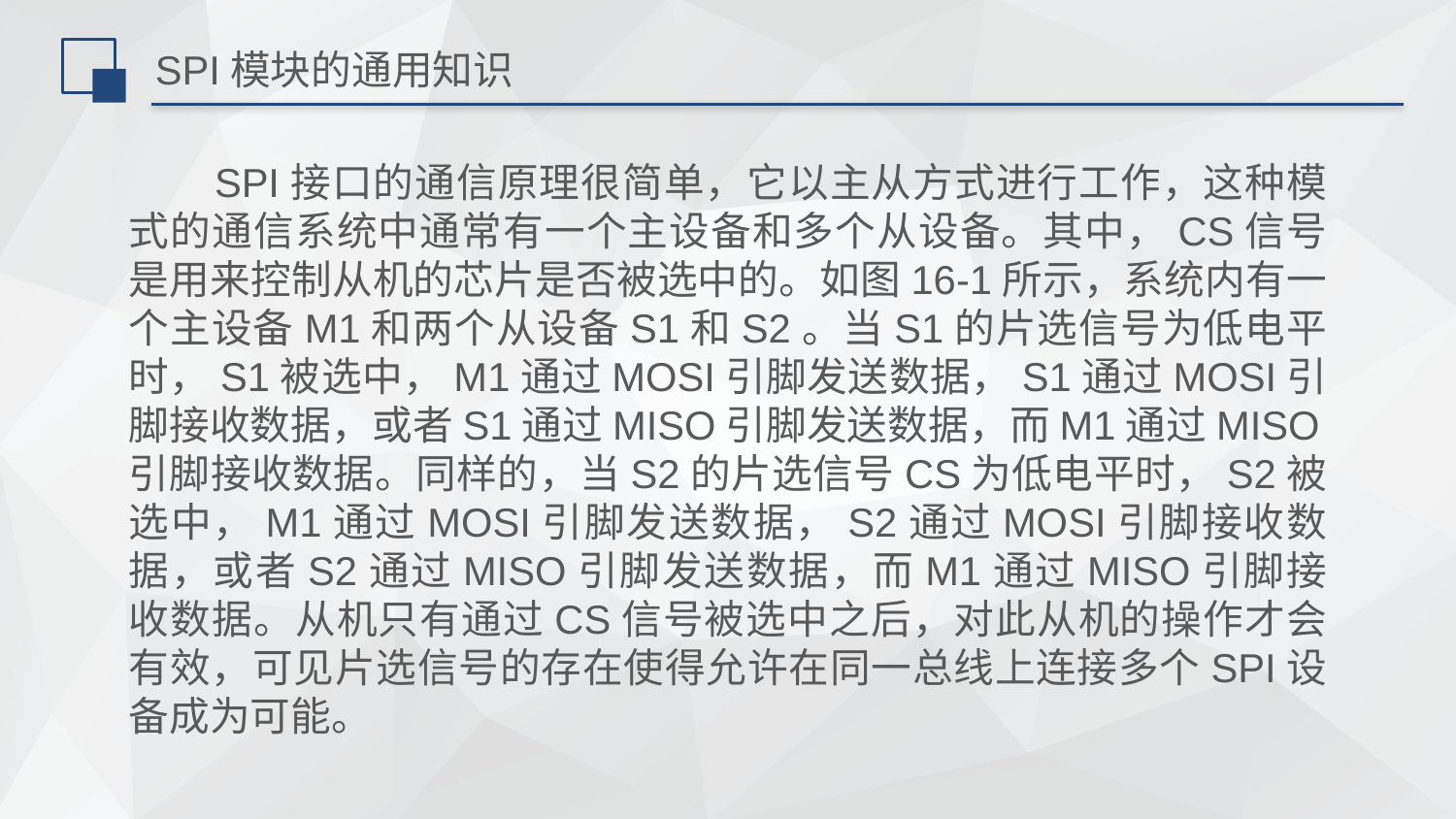

# SPI模块的通用知识
SPI接口的通信原理很简单，它以主从方式进行工作，这种模式的通信系统中通常有一个主设备和多个从设备。其中，CS信号是用来控制从机的芯片是否被选中的。如图16-1所示，系统内有一个主设备M1和两个从设备S1和S2。当S1的片选信号为低电平时，S1被选中，M1通过MOSI引脚发送数据，S1通过MOSI引脚接收数据，或者S1通过MISO引脚发送数据，而M1通过MISO引脚接收数据。同样的，当S2的片选信号CS为低电平时，S2被选中，M1通过MOSI引脚发送数据，S2通过MOSI引脚接收数据，或者S2通过MISO引脚发送数据，而M1通过MISO引脚接收数据。从机只有通过CS信号被选中之后，对此从机的操作才会有效，可见片选信号的存在使得允许在同一总线上连接多个SPI设备成为可能。